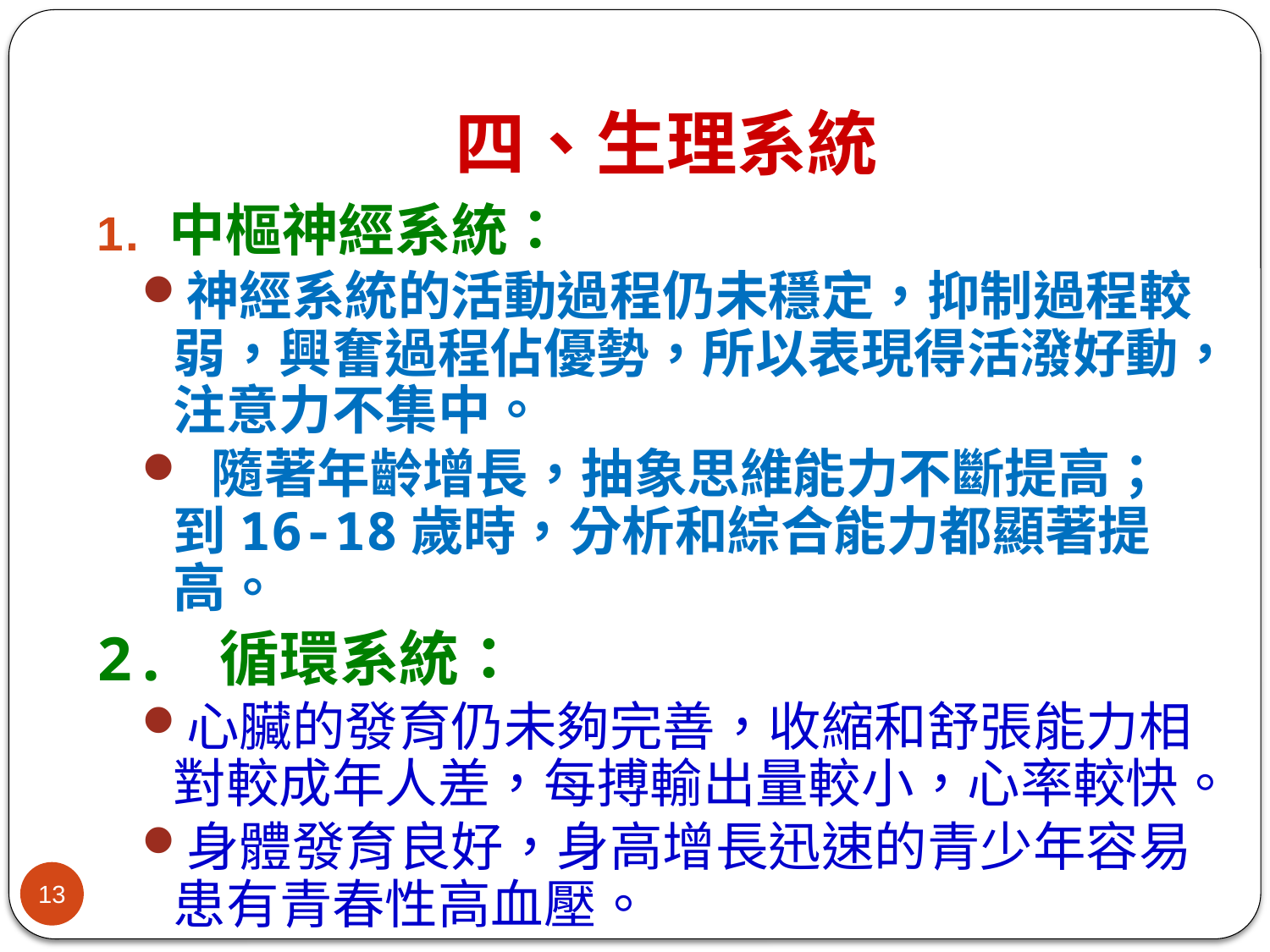

# 四、生理系統
中樞神經系統：
神經系統的活動過程仍未穩定，抑制過程較弱，興奮過程佔優勢，所以表現得活潑好動，注意力不集中。
 隨著年齡增長，抽象思維能力不斷提高；到16-18歲時，分析和綜合能力都顯著提高。
2. 循環系統：
心臟的發育仍未夠完善，收縮和舒張能力相對較成年人差，每搏輸出量較小，心率較快。
身體發育良好，身高增長迅速的青少年容易患有青春性高血壓。
13